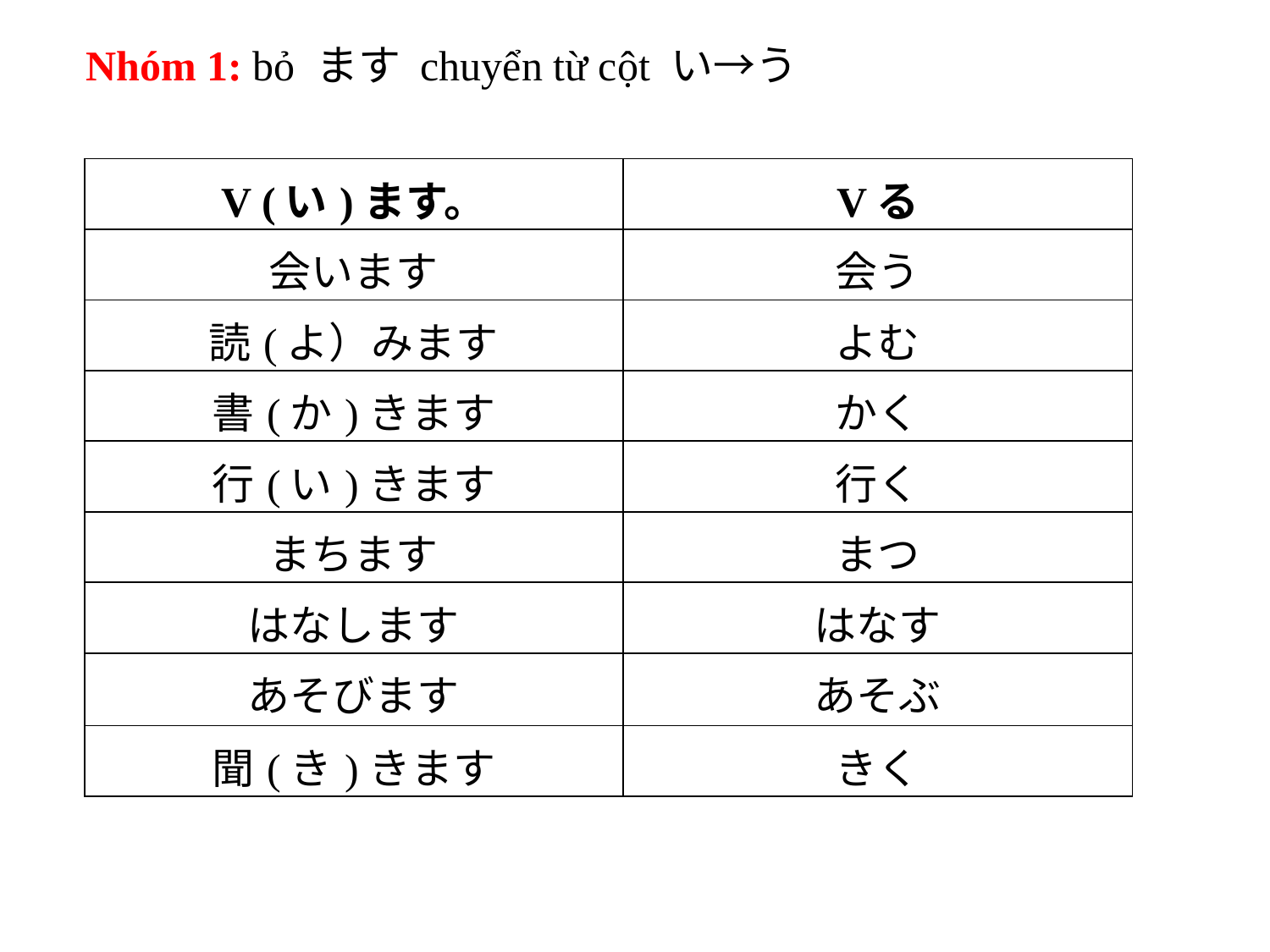

Nhóm 1: bỏ ます chuyển từ cột い→う
| V (い)ます。 | Vる |
| --- | --- |
| 会います | 会う |
| 読(よ）みます | よむ |
| 書(か)きます | かく |
| 行(い)きます | 行く |
| まちます | まつ |
| はなします | はなす |
| あそびます | あそぶ |
| 聞(き)きます | きく |